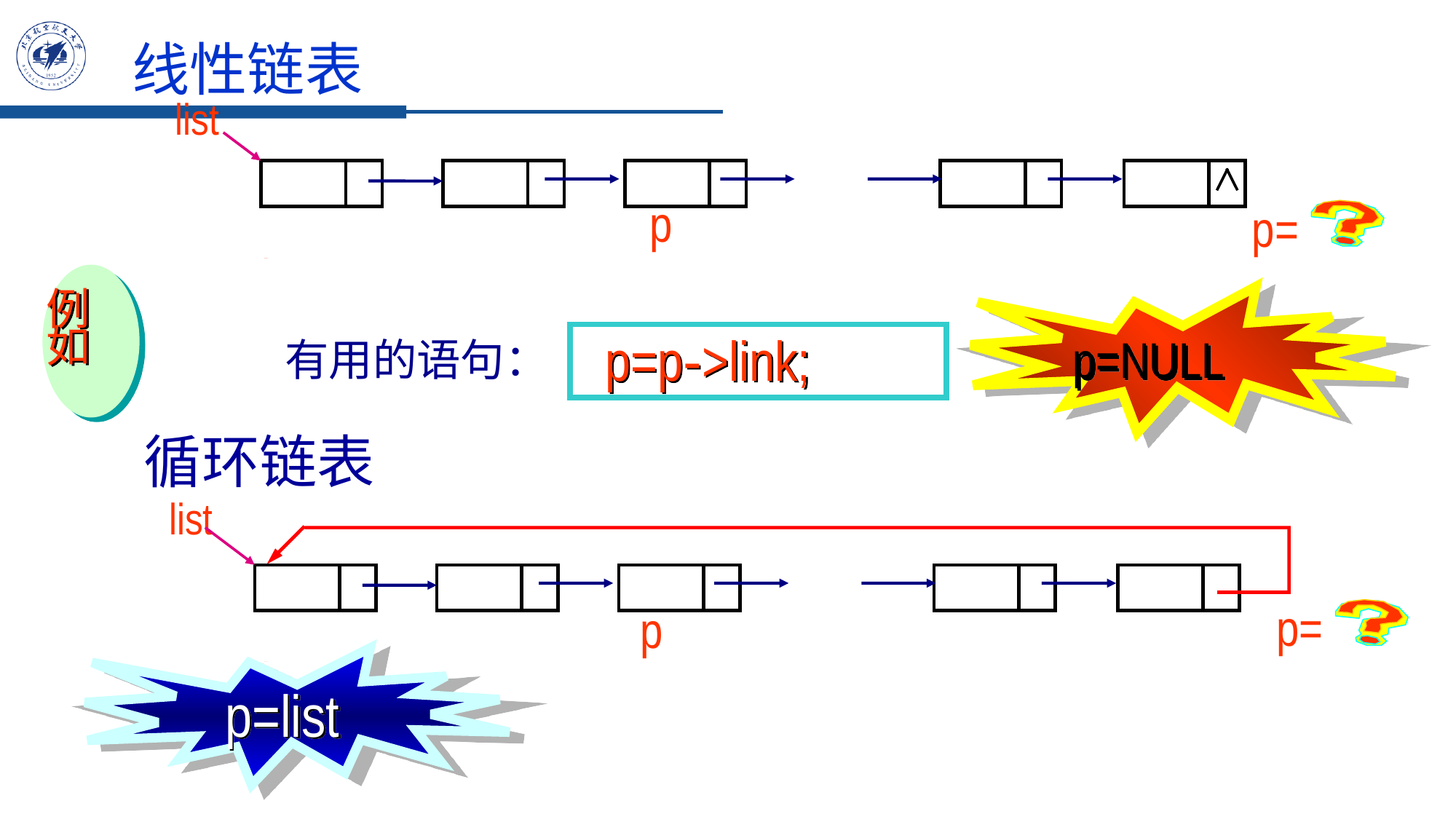

线性链表
list

…

p

p

p

p=

p

例
如

p=NULL
p=p->link;

有用的语句：
循环链表
list

…

p=

p

p

p

p=list